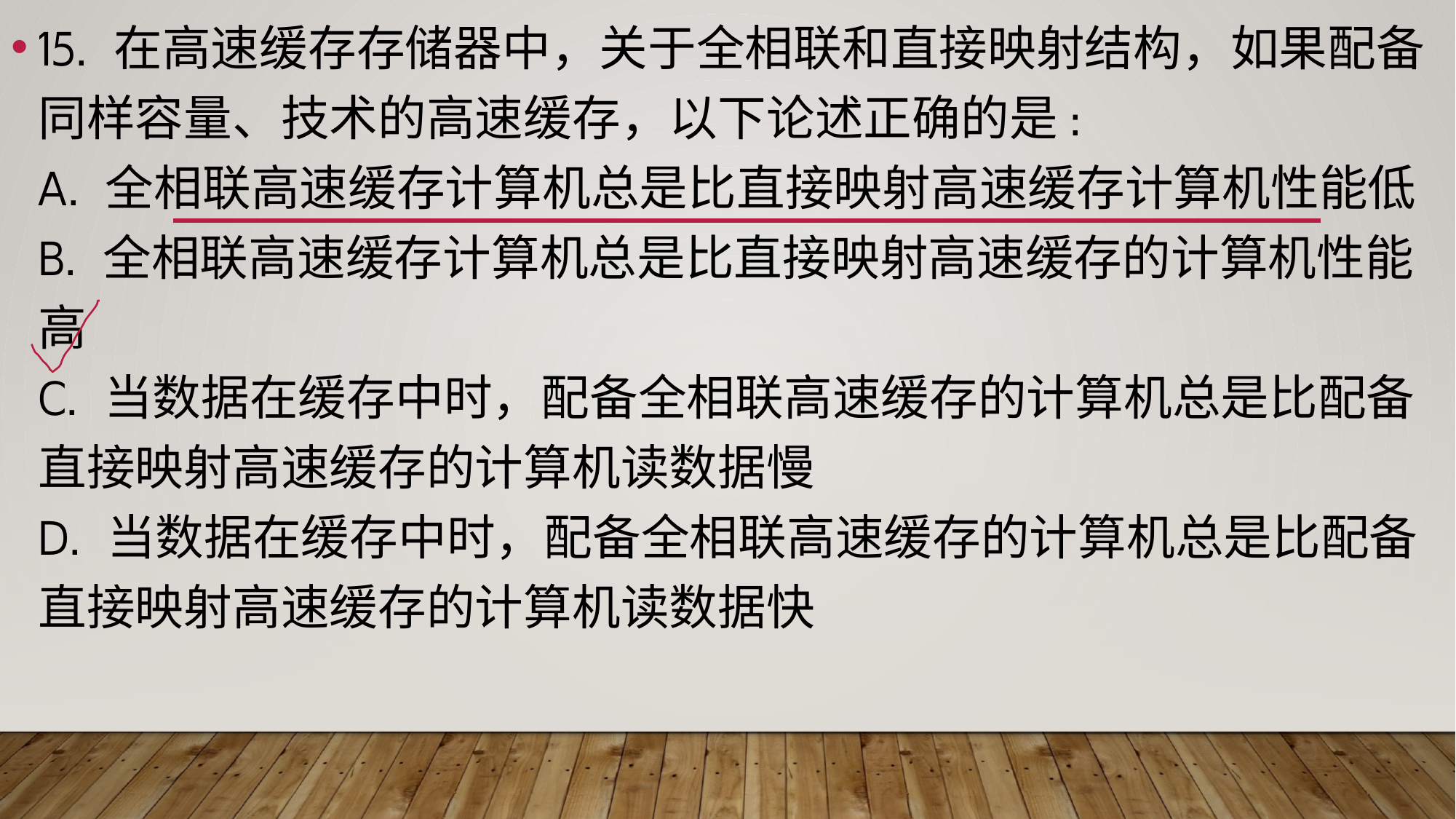

15. 在高速缓存存储器中，关于全相联和直接映射结构，如果配备同样容量、技术的高速缓存，以下论述正确的是:
A. 全相联高速缓存计算机总是比直接映射高速缓存计算机性能低
B. 全相联高速缓存计算机总是比直接映射高速缓存的计算机性能高
C. 当数据在缓存中时，配备全相联高速缓存的计算机总是比配备直接映射高速缓存的计算机读数据慢
D. 当数据在缓存中时，配备全相联高速缓存的计算机总是比配备直接映射高速缓存的计算机读数据快